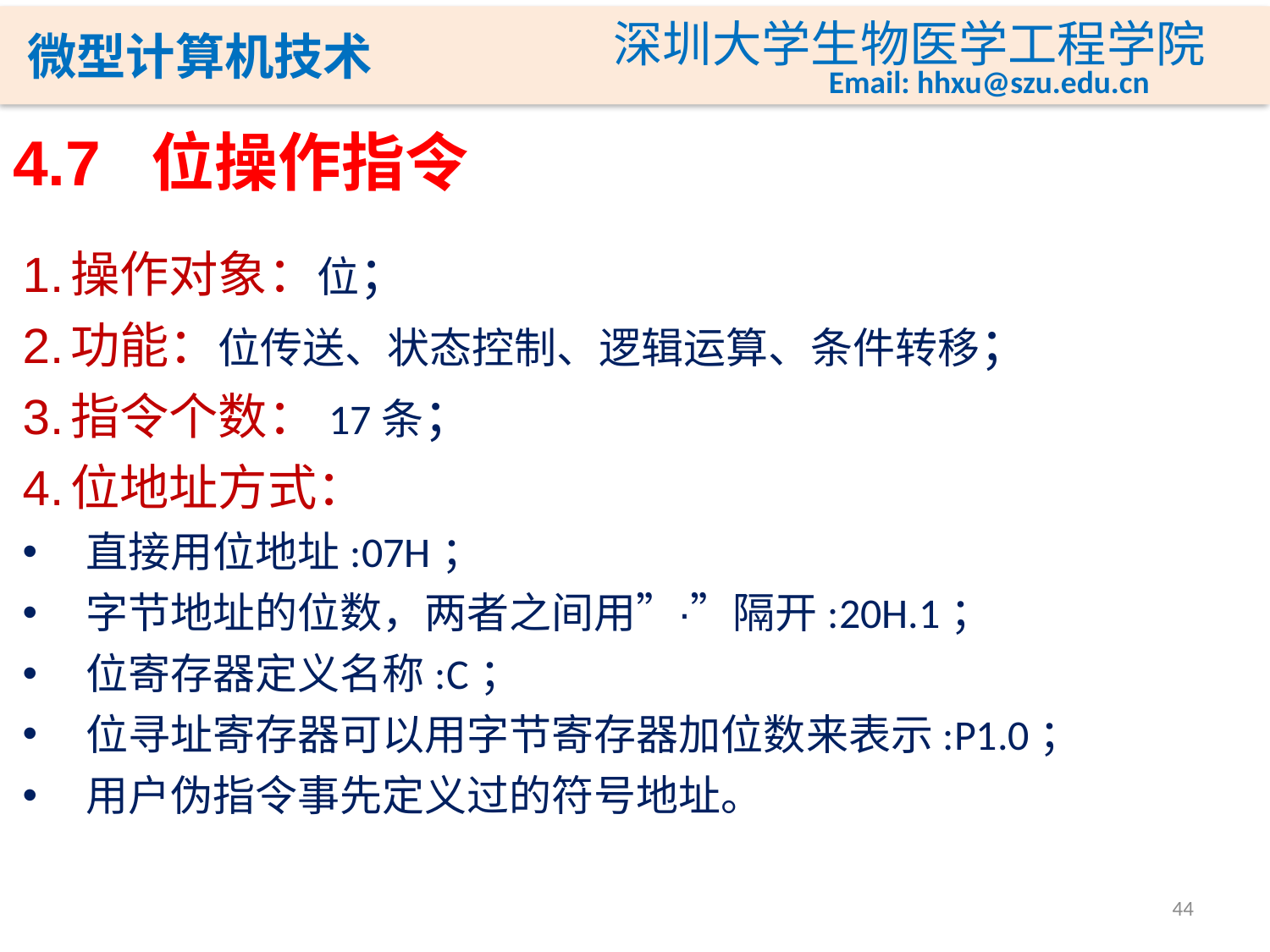

4.7  位操作指令
操作对象：位；
功能：位传送、状态控制、逻辑运算、条件转移；
指令个数：17条；
位地址方式：
直接用位地址:07H；
字节地址的位数，两者之间用”∙”隔开:20H.1；
位寄存器定义名称:C；
位寻址寄存器可以用字节寄存器加位数来表示:P1.0；
用户伪指令事先定义过的符号地址。
44